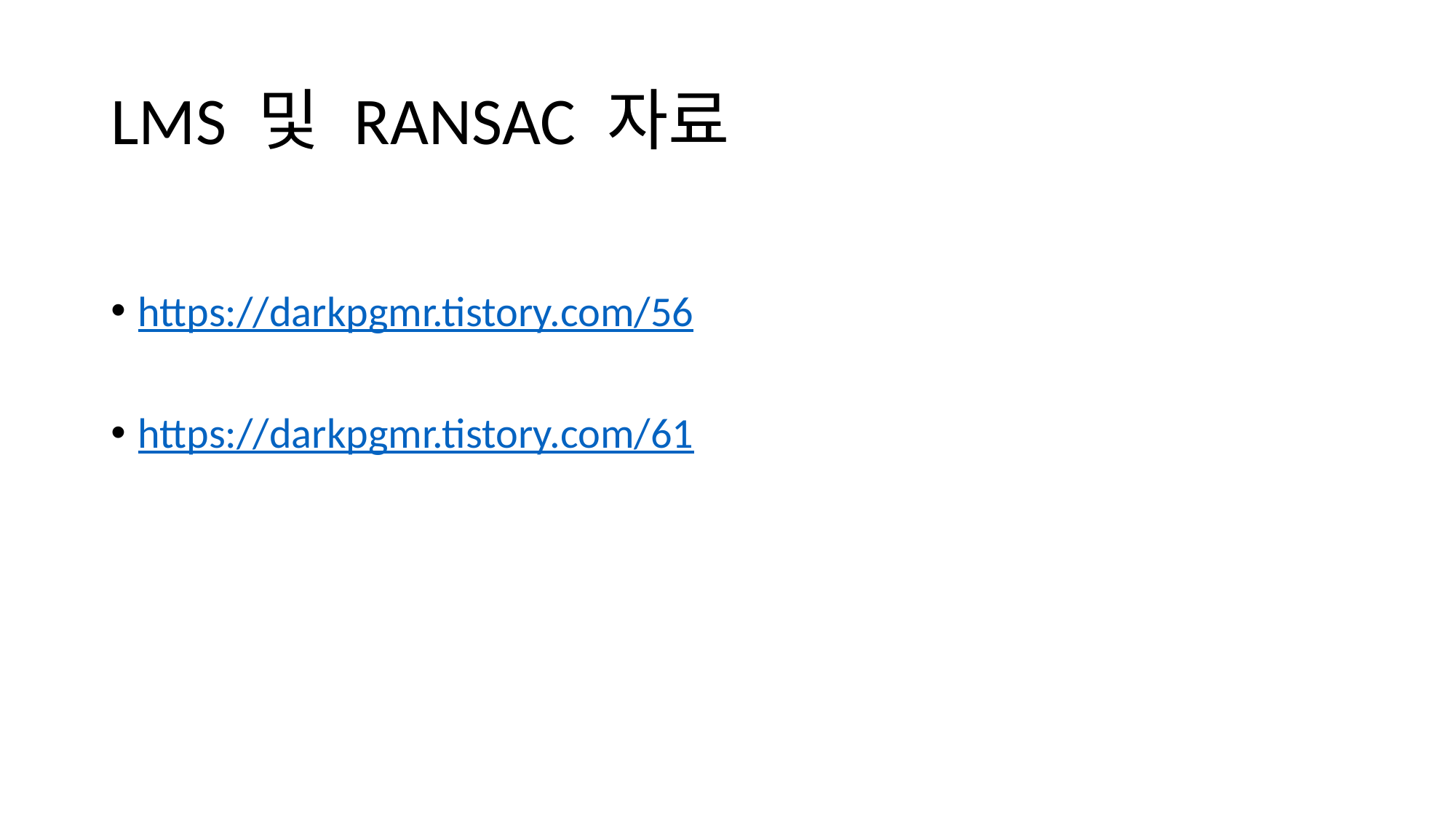

# LMS 및 RANSAC 자료

https://darkpgmr.tistory.com/56

https://darkpgmr.tistory.com/61